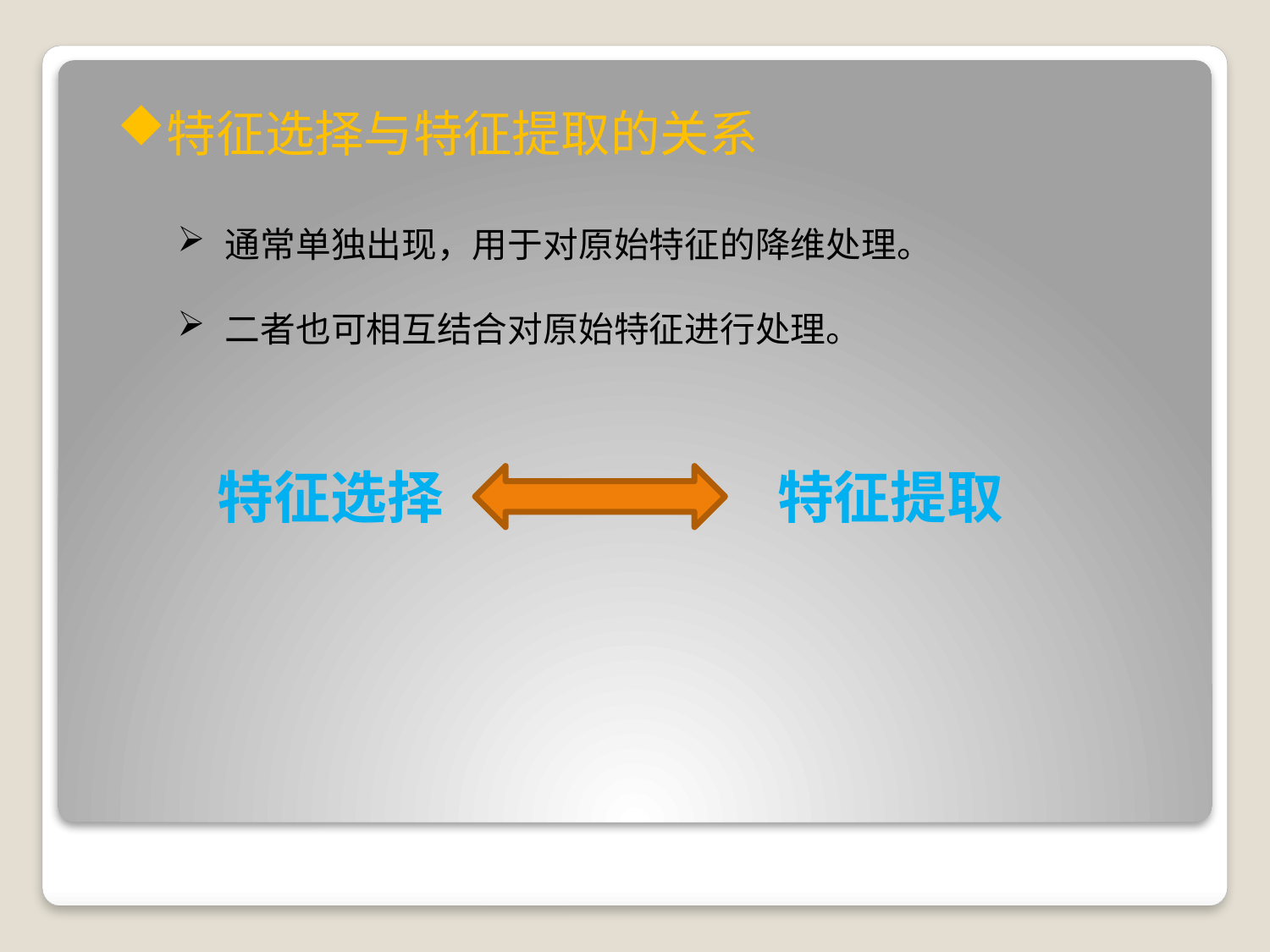

特征选择与特征提取的关系
通常单独出现，用于对原始特征的降维处理。

二者也可相互结合对原始特征进行处理。
特征选择
特征提取